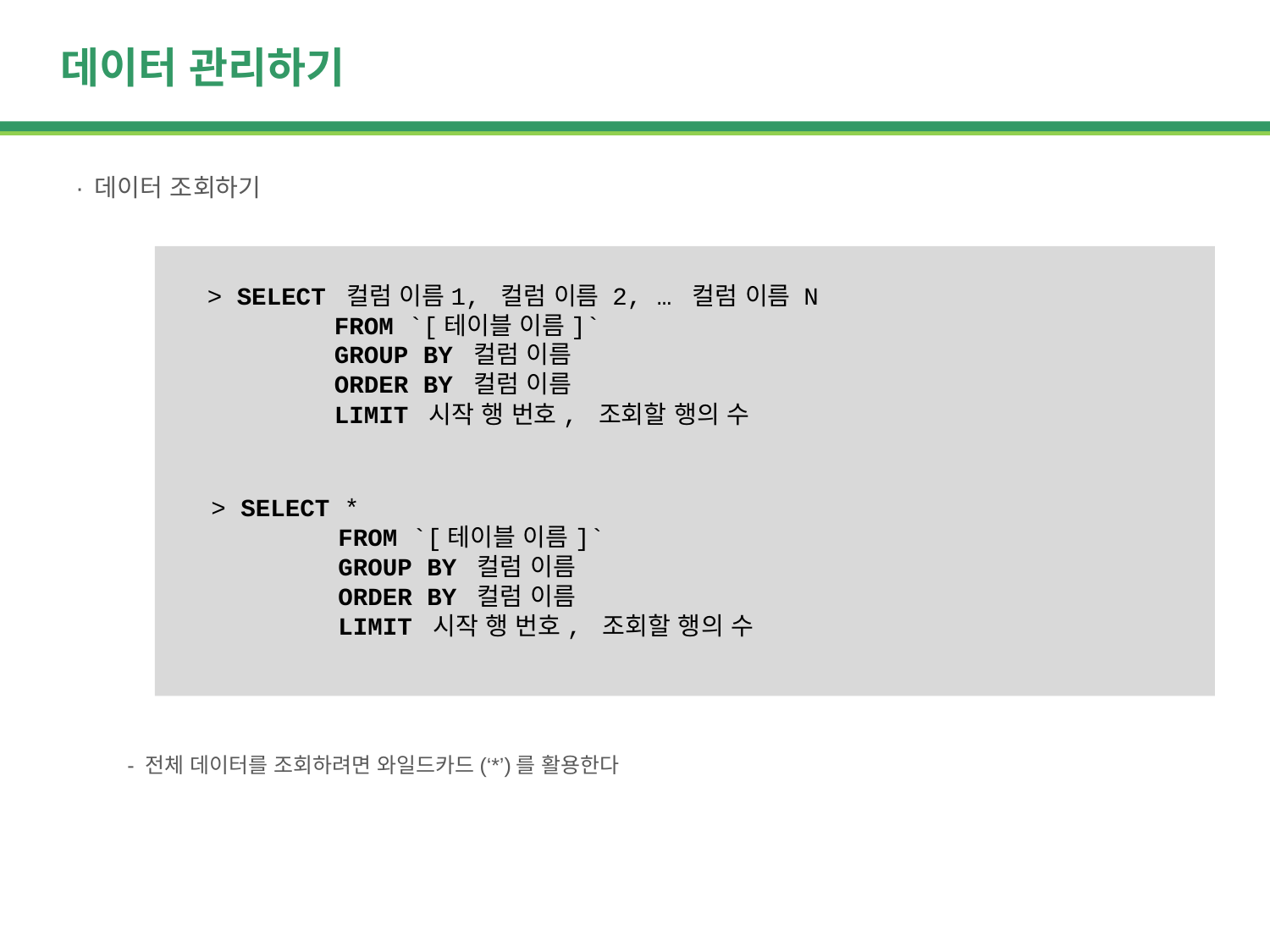

데이터 관리하기

∙ 데이터 조회하기

> SELECT 컬럼 이름1, 컬럼 이름 2, … 컬럼 이름 N
	FROM `[테이블 이름]`
	GROUP BY 컬럼 이름
	ORDER BY 컬럼 이름
	LIMIT 시작 행 번호, 조회할 행의 수
> SELECT *
	FROM `[테이블 이름]`
	GROUP BY 컬럼 이름
	ORDER BY 컬럼 이름
	LIMIT 시작 행 번호, 조회할 행의 수
- 전체 데이터를 조회하려면 와일드카드(‘*’)를 활용한다